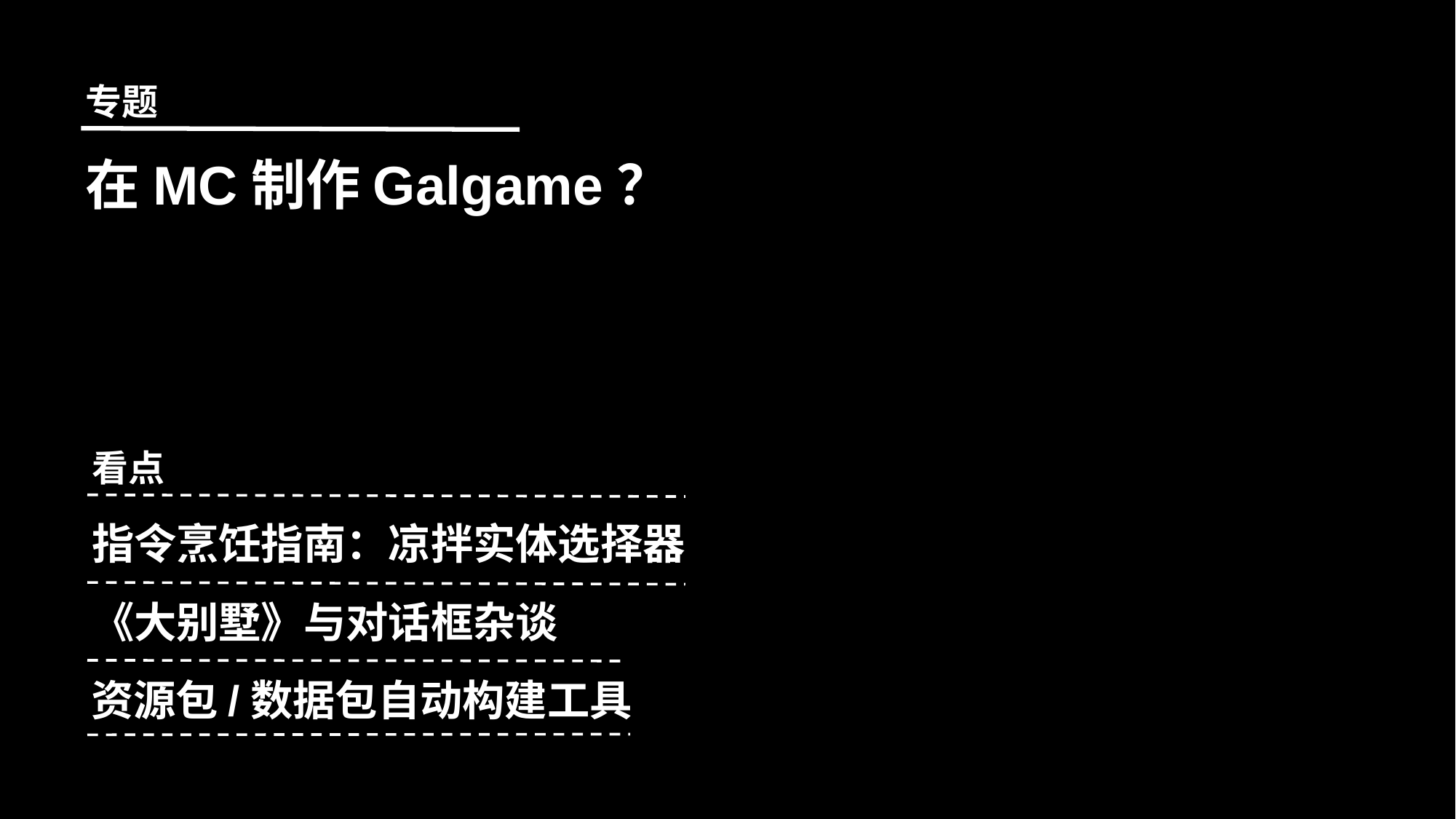

专题
在MC制作Galgame？
看点
指令烹饪指南：凉拌实体选择器
《大别墅》与对话框杂谈
资源包/数据包自动构建工具